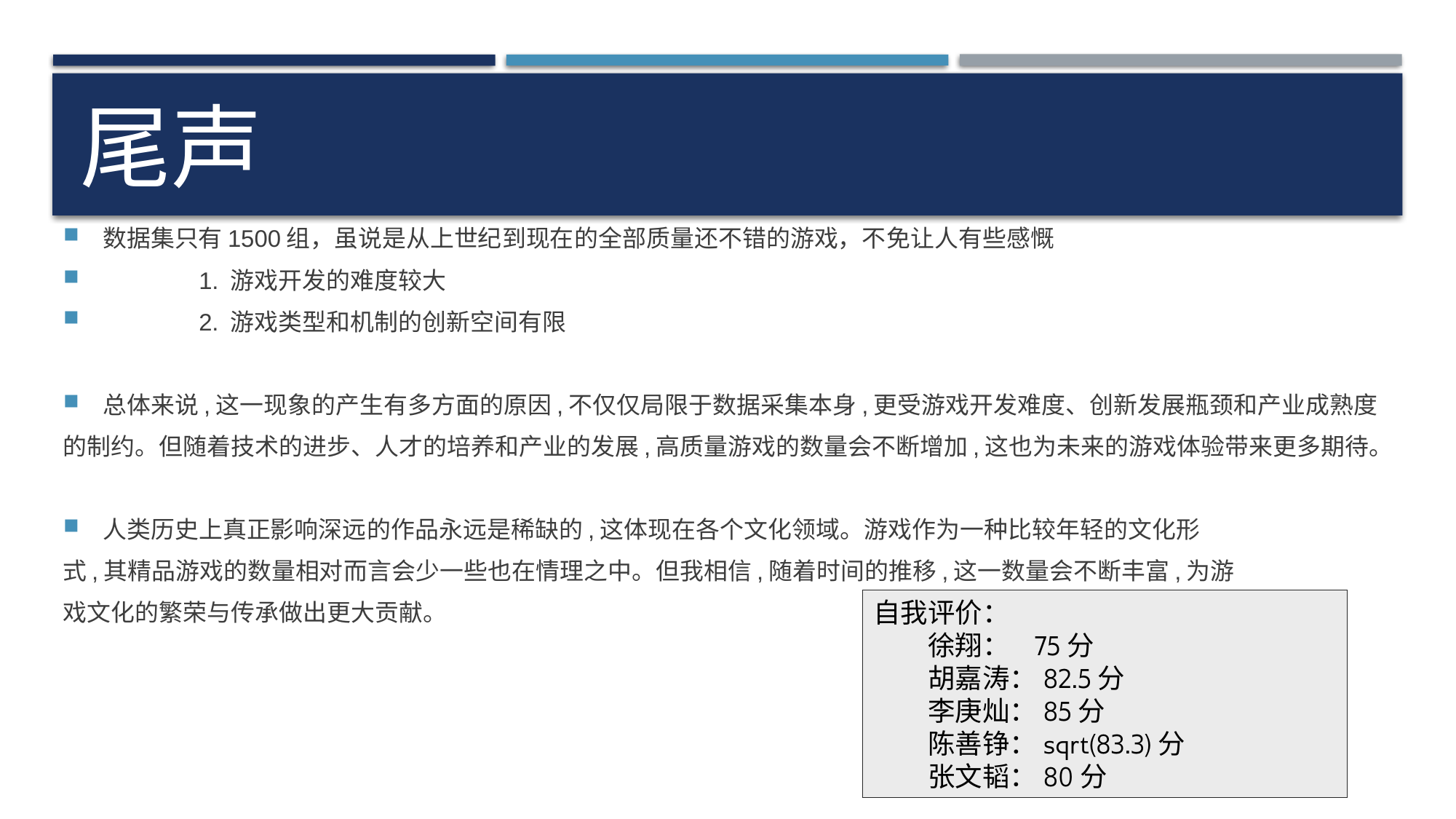

# 尾声
数据集只有1500组，虽说是从上世纪到现在的全部质量还不错的游戏，不免让人有些感慨
	1. 游戏开发的难度较大
	2. 游戏类型和机制的创新空间有限

总体来说,这一现象的产生有多方面的原因,不仅仅局限于数据采集本身,更受游戏开发难度、创新发展瓶颈和产业成熟度
的制约。但随着技术的进步、人才的培养和产业的发展,高质量游戏的数量会不断增加,这也为未来的游戏体验带来更多期待。

人类历史上真正影响深远的作品永远是稀缺的,这体现在各个文化领域。游戏作为一种比较年轻的文化形
式,其精品游戏的数量相对而言会少一些也在情理之中。但我相信,随着时间的推移,这一数量会不断丰富,为游
戏文化的繁荣与传承做出更大贡献。

自我评价：
徐翔：   75分
胡嘉涛：82.5分
李庚灿：85分
陈善铮：sqrt(83.3)分
张文韬：80分